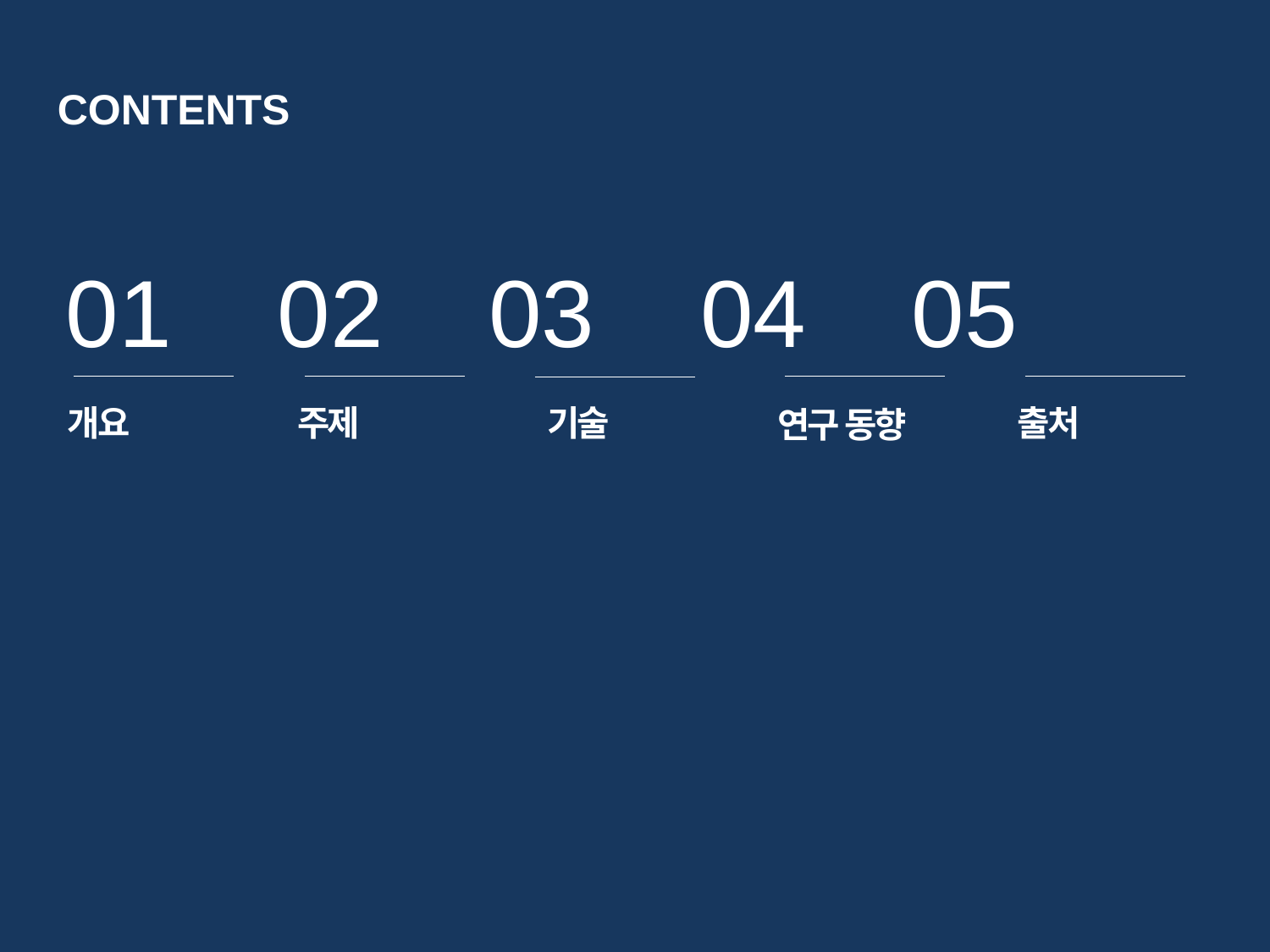

CONTENTS
01    02    03    04    05
개요
주제
기술
출처
연구 동향